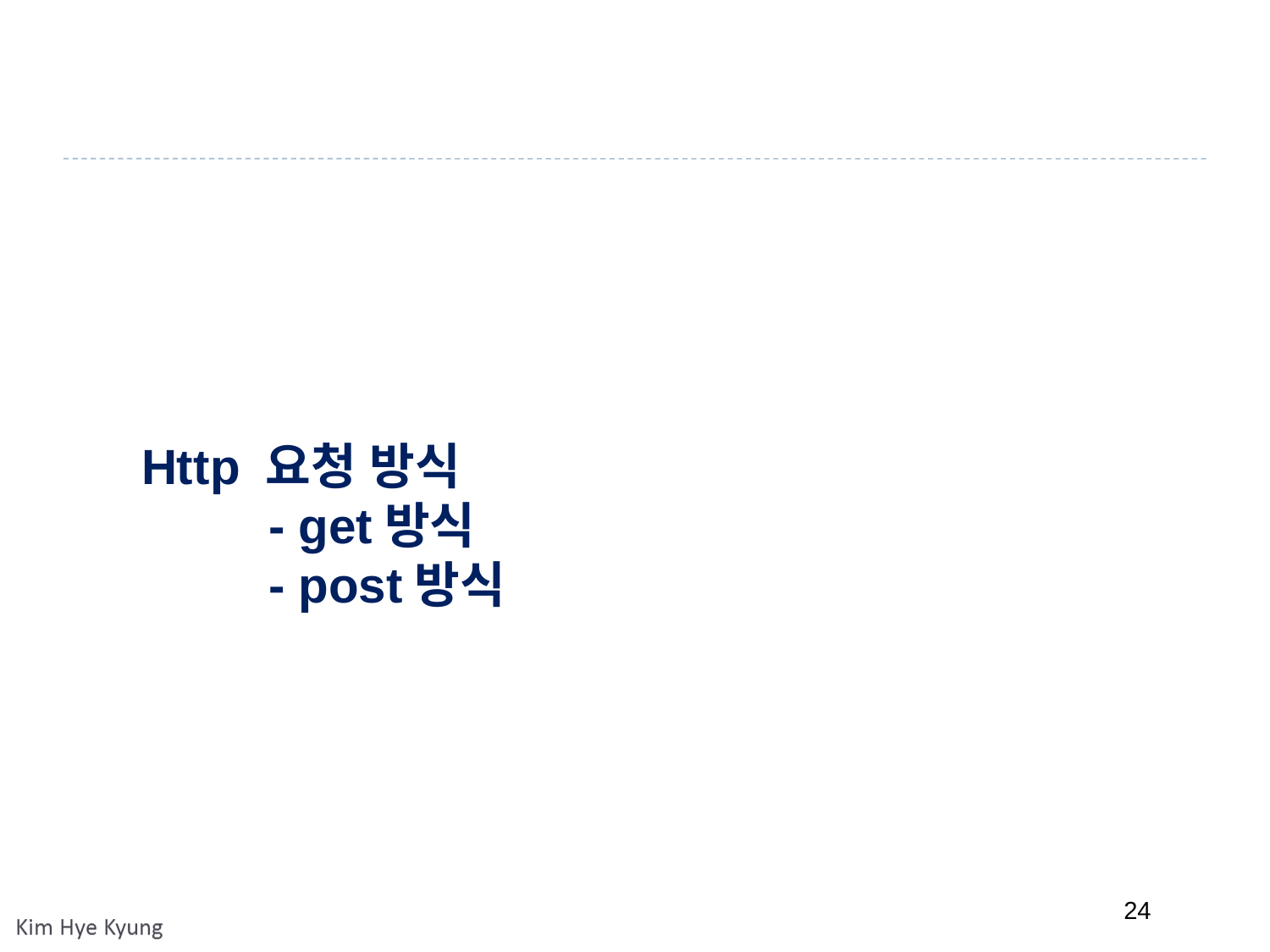

Http 요청 방식
	- get방식
	- post방식

24